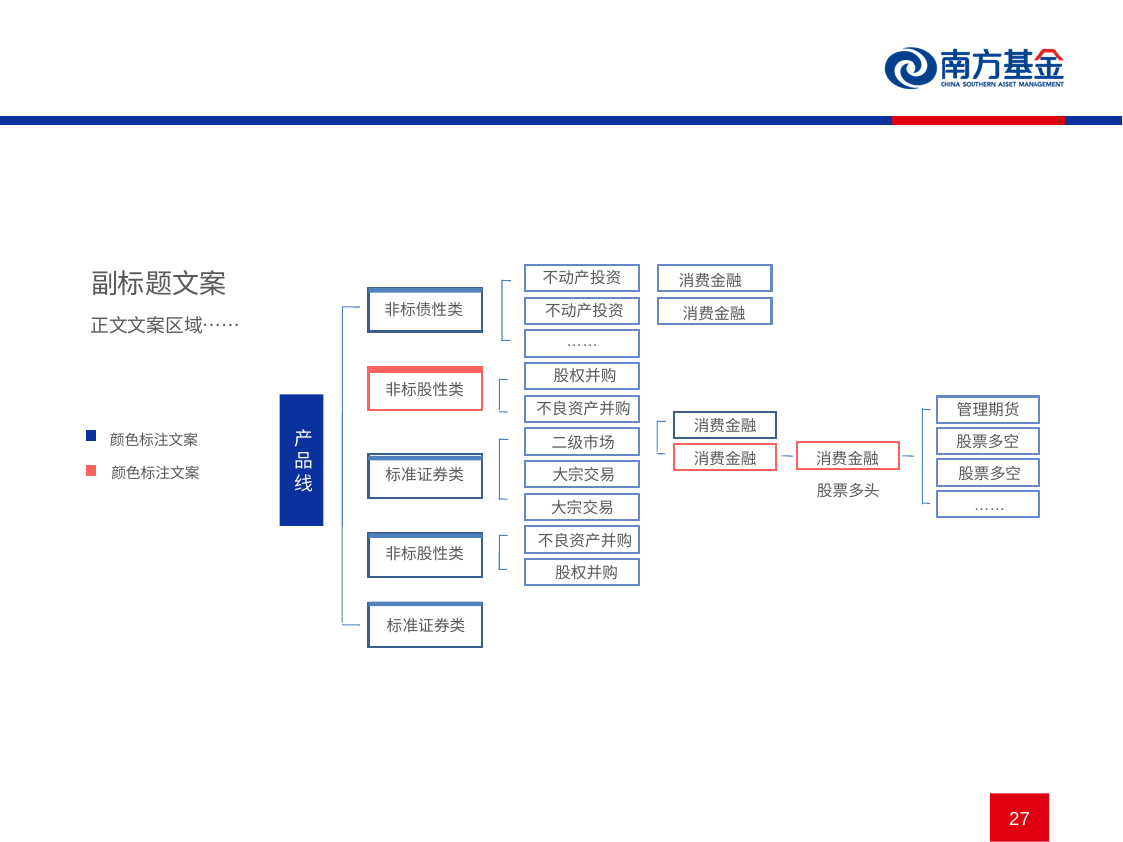

#
副标题文案

不动产投资
消费金融

非标债性类
不动产投资
消费金融

正文文案区域……

……

股权并购

非标股性类
不良资产并购
管理期货
产品线

消费金融

颜色标注文案
股票多空
二级市场

消费金融
消费金融

股票多空
颜色标注文案
大宗交易
标准证券类

股票多头
……
大宗交易

不良资产并购

非标股性类
股权并购

标准证券类
27